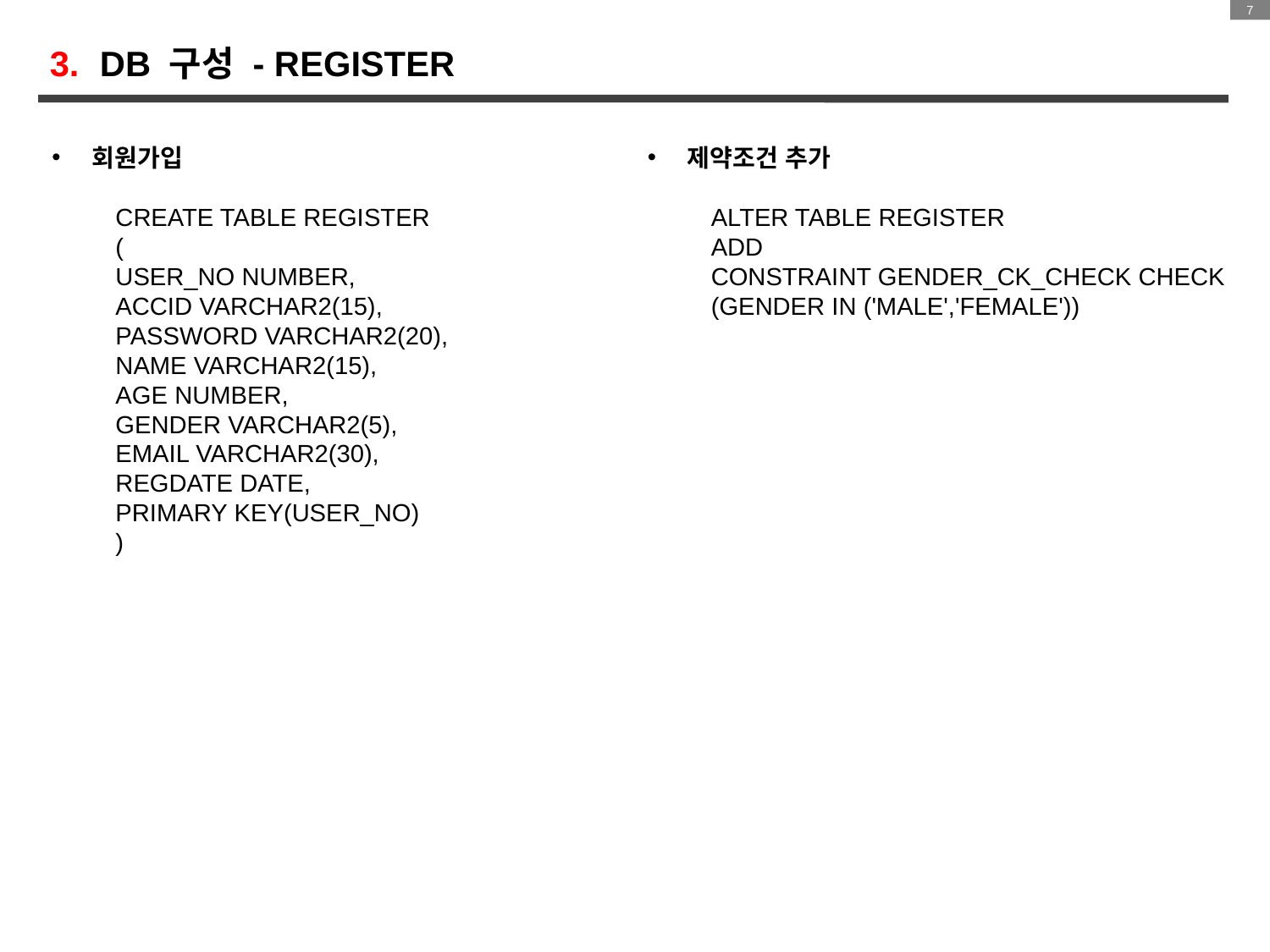

DB 구성 - REGISTER
회원가입

CREATE TABLE REGISTER
(
USER_NO NUMBER,
ACCID VARCHAR2(15),
PASSWORD VARCHAR2(20),
NAME VARCHAR2(15),
AGE NUMBER,
GENDER VARCHAR2(5),
EMAIL VARCHAR2(30),
REGDATE DATE,
PRIMARY KEY(USER_NO)
)

제약조건 추가

ALTER TABLE REGISTER
ADD
CONSTRAINT GENDER_CK_CHECK CHECK (GENDER IN ('MALE','FEMALE'))